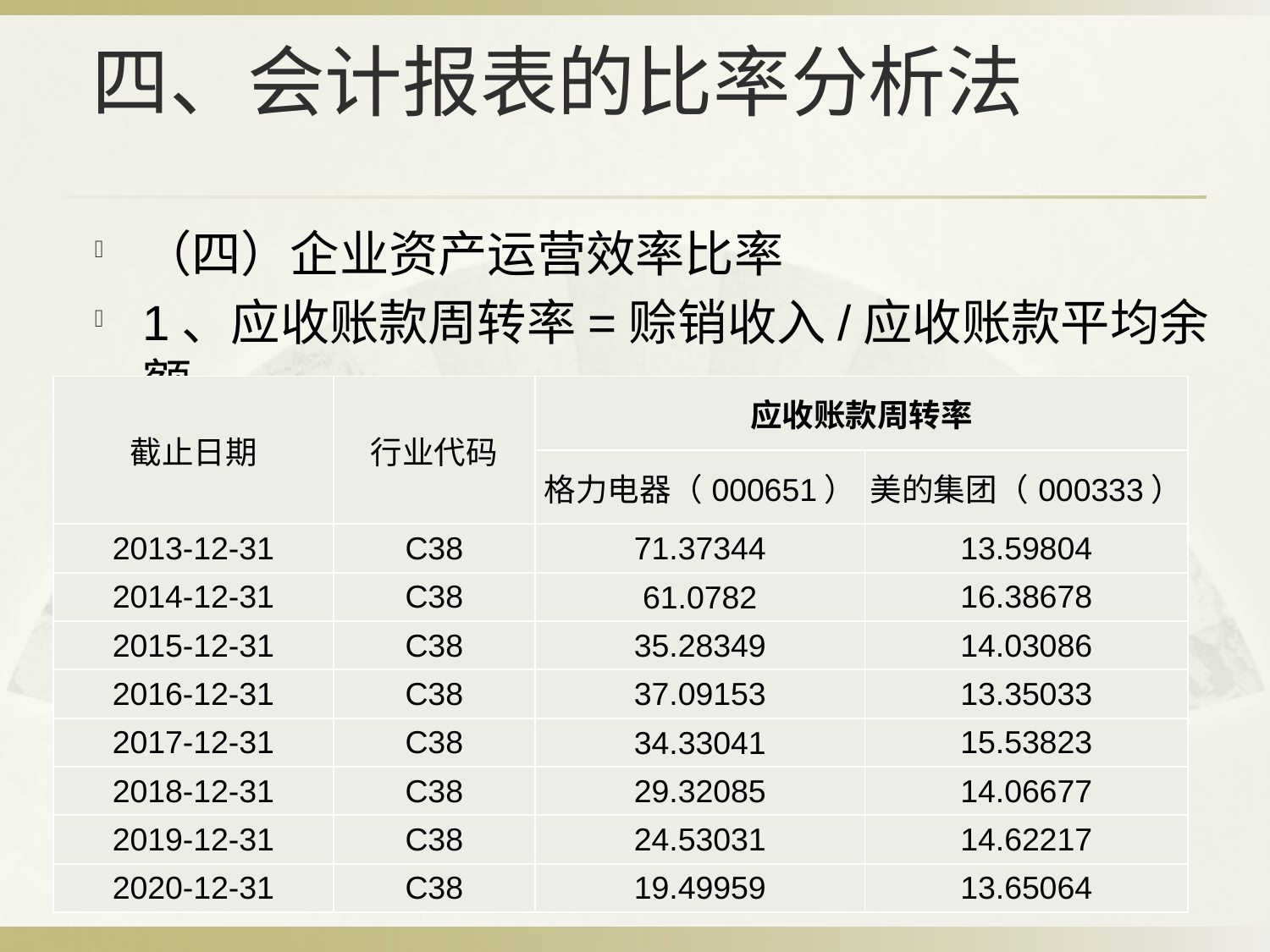

# 四、会计报表的比率分析法
（四）企业资产运营效率比率
1、应收账款周转率=赊销收入/应收账款平均余额

| 截止日期 | 行业代码 | 应收账款周转率 |  |
| --- | --- | --- | --- |
| 截止日期 | 行业代码 | 格力电器（000651） | 美的集团（000333） |
| 2013-12-31 | C38 | 71.37344 | 13.59804 |
| 2014-12-31 | C38 | 61.0782 | 16.38678 |
| 2015-12-31 | C38 | 35.28349 | 14.03086 |
| 2016-12-31 | C38 | 37.09153 | 13.35033 |
| 2017-12-31 | C38 | 34.33041 | 15.53823 |
| 2018-12-31 | C38 | 29.32085 | 14.06677 |
| 2019-12-31 | C38 | 24.53031 | 14.62217 |
| 2020-12-31 | C38 | 19.49959 | 13.65064 |